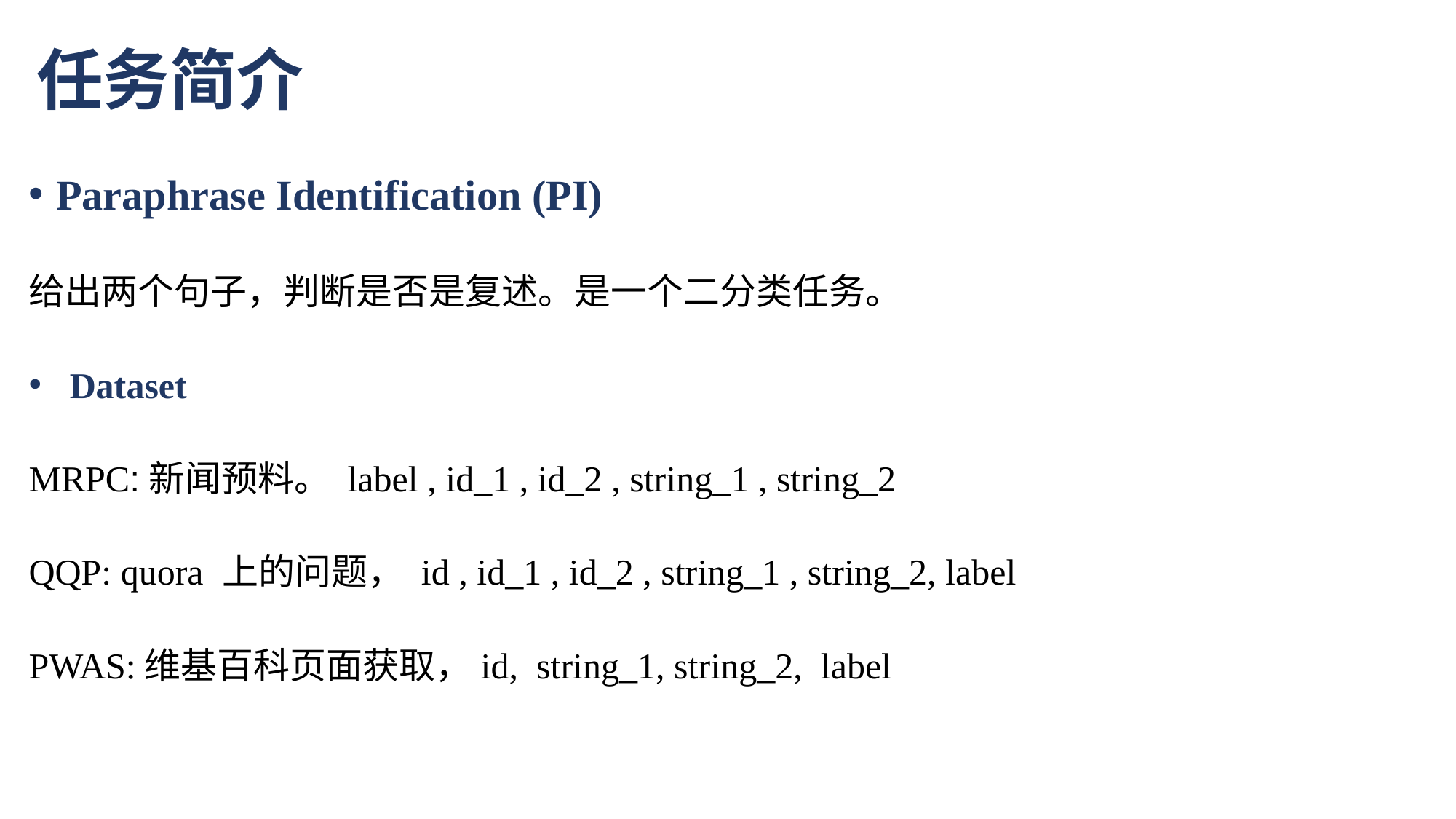

任务简介
Paraphrase Identification (PI)
给出两个句子，判断是否是复述。是一个二分类任务。
Dataset
MRPC:新闻预料。 label , id_1 , id_2 , string_1 , string_2
QQP: quora 上的问题， id , id_1 , id_2 , string_1 , string_2, label
PWAS:维基百科页面获取，id,  string_1, string_2,  label